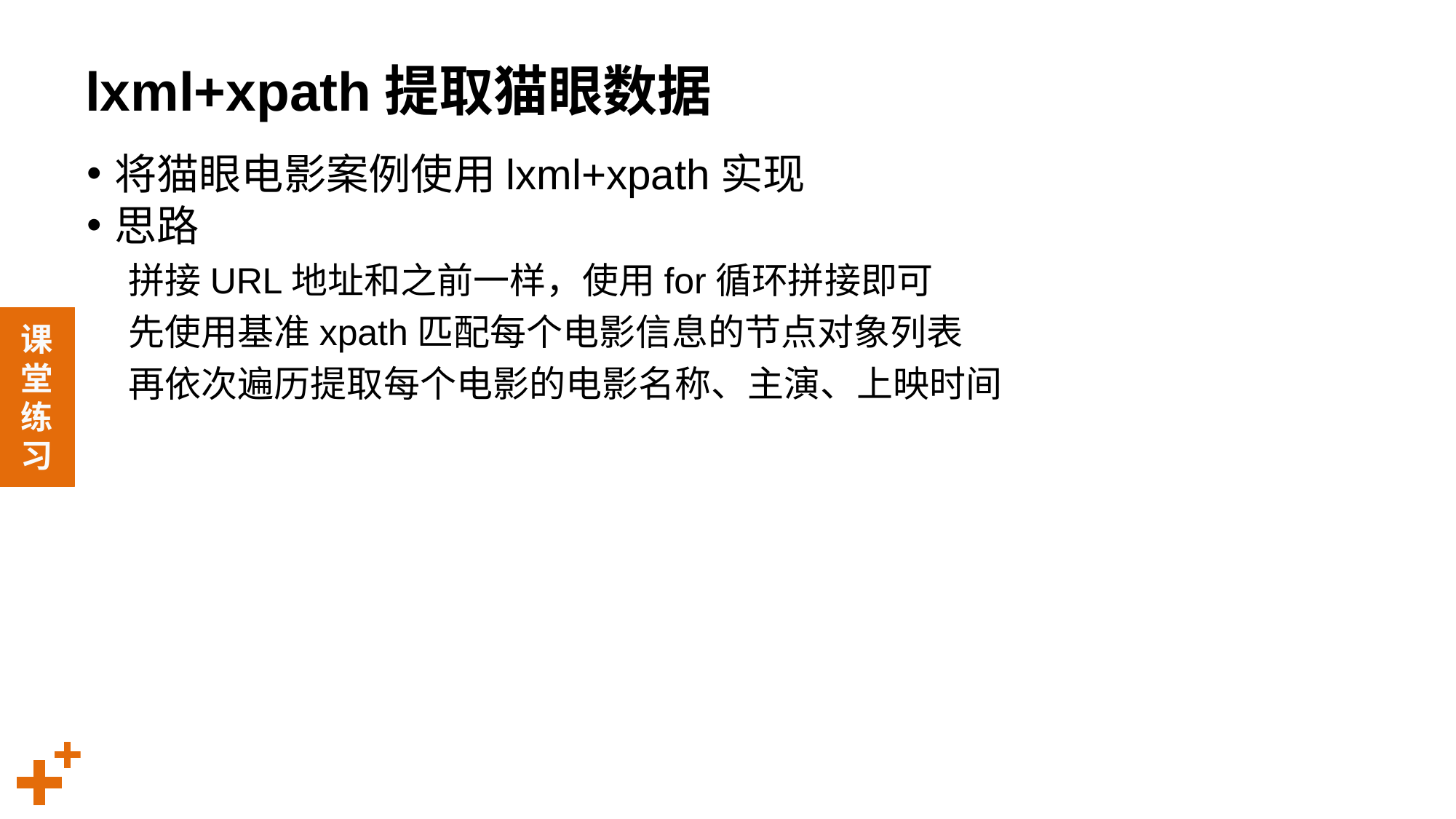

# lxml+xpath提取猫眼数据
将猫眼电影案例使用lxml+xpath实现
思路
    拼接URL地址和之前一样，使用for循环拼接即可
    先使用基准xpath匹配每个电影信息的节点对象列表
    再依次遍历提取每个电影的电影名称、主演、上映时间